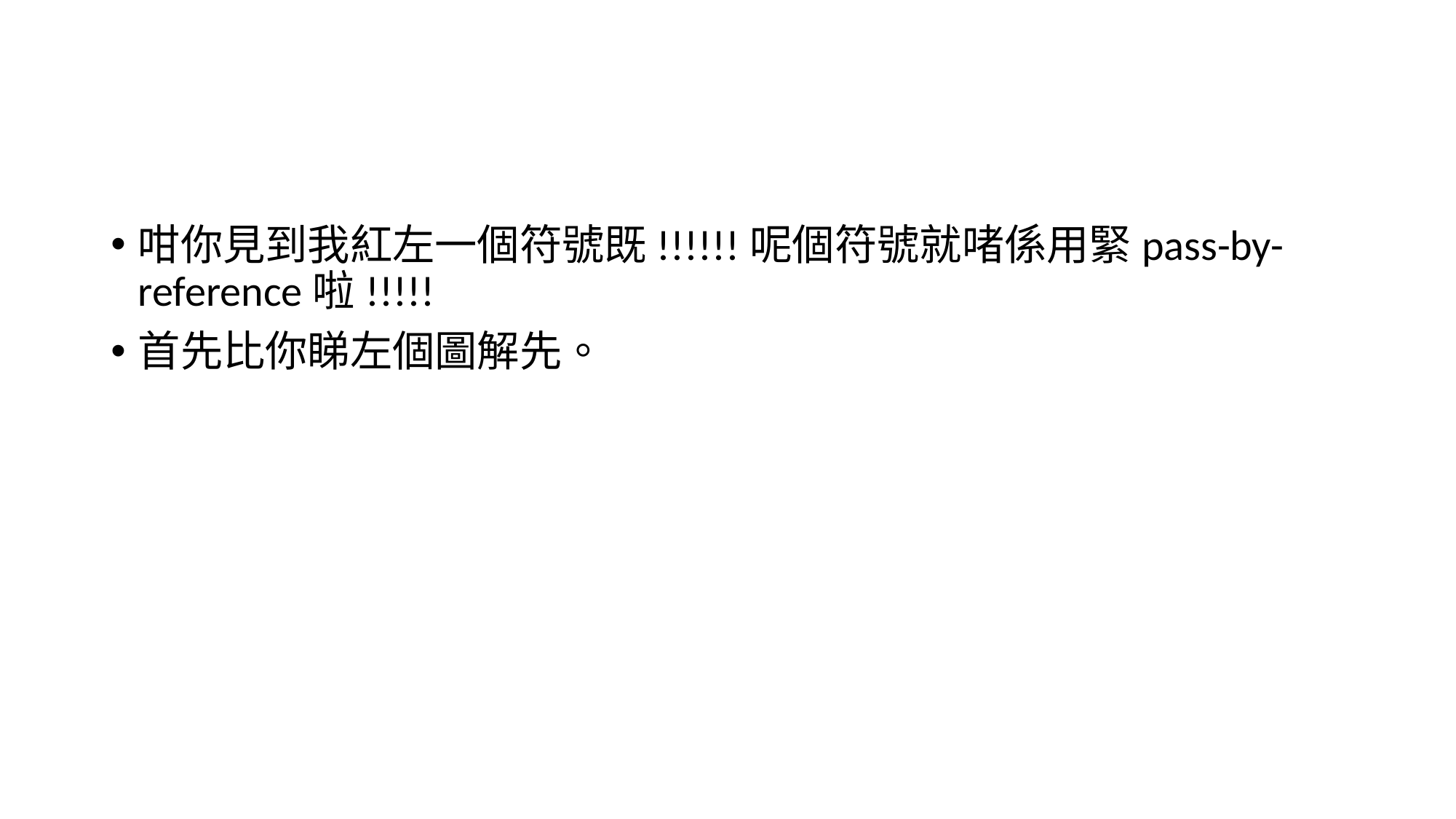

#
咁你見到我紅左一個符號既!!!!!!呢個符號就啫係用緊pass-by-reference啦!!!!!
首先比你睇左個圖解先。